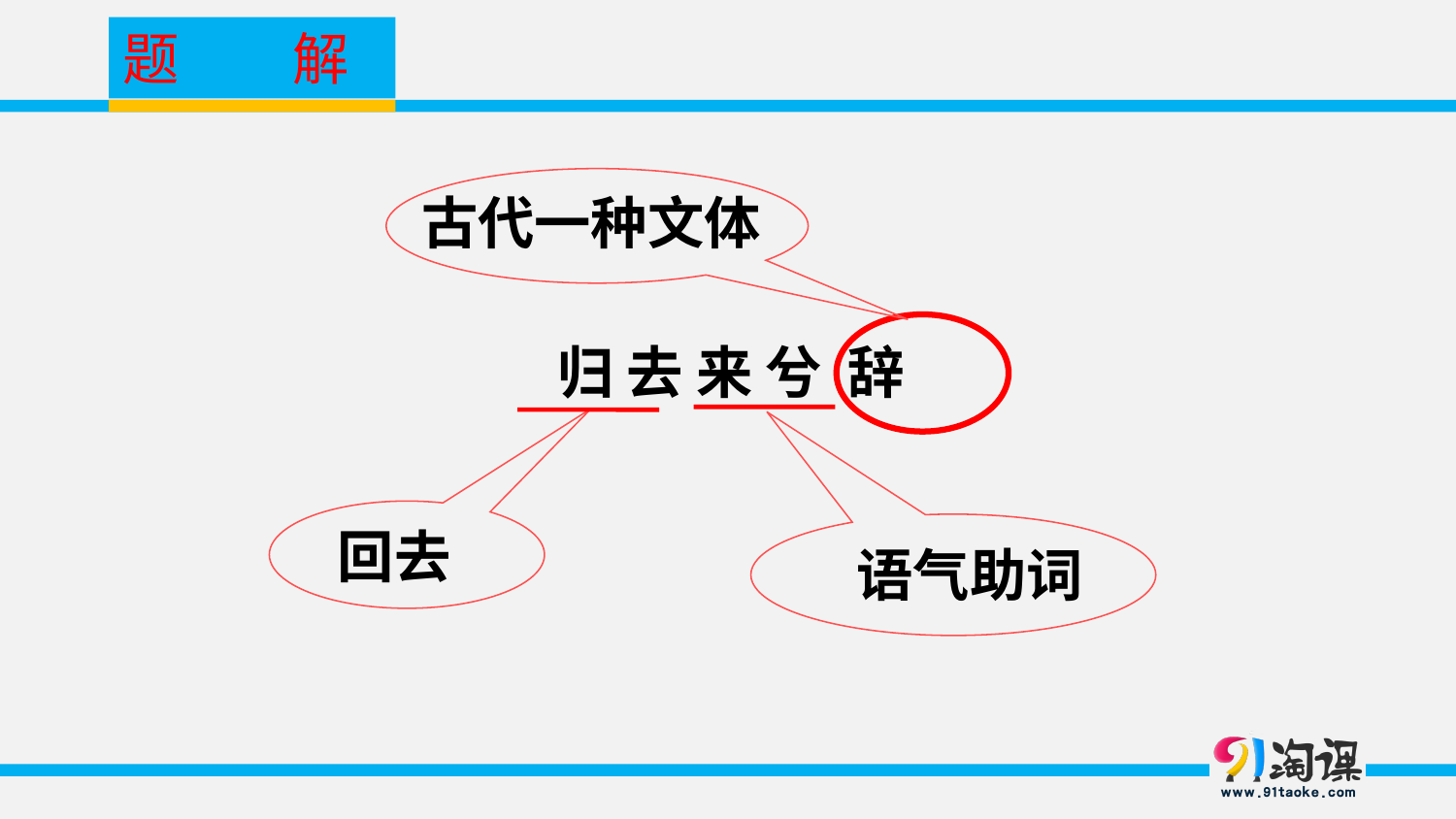

题         解

古代一种文体

归 去 来 兮  辞

回去

语气助词